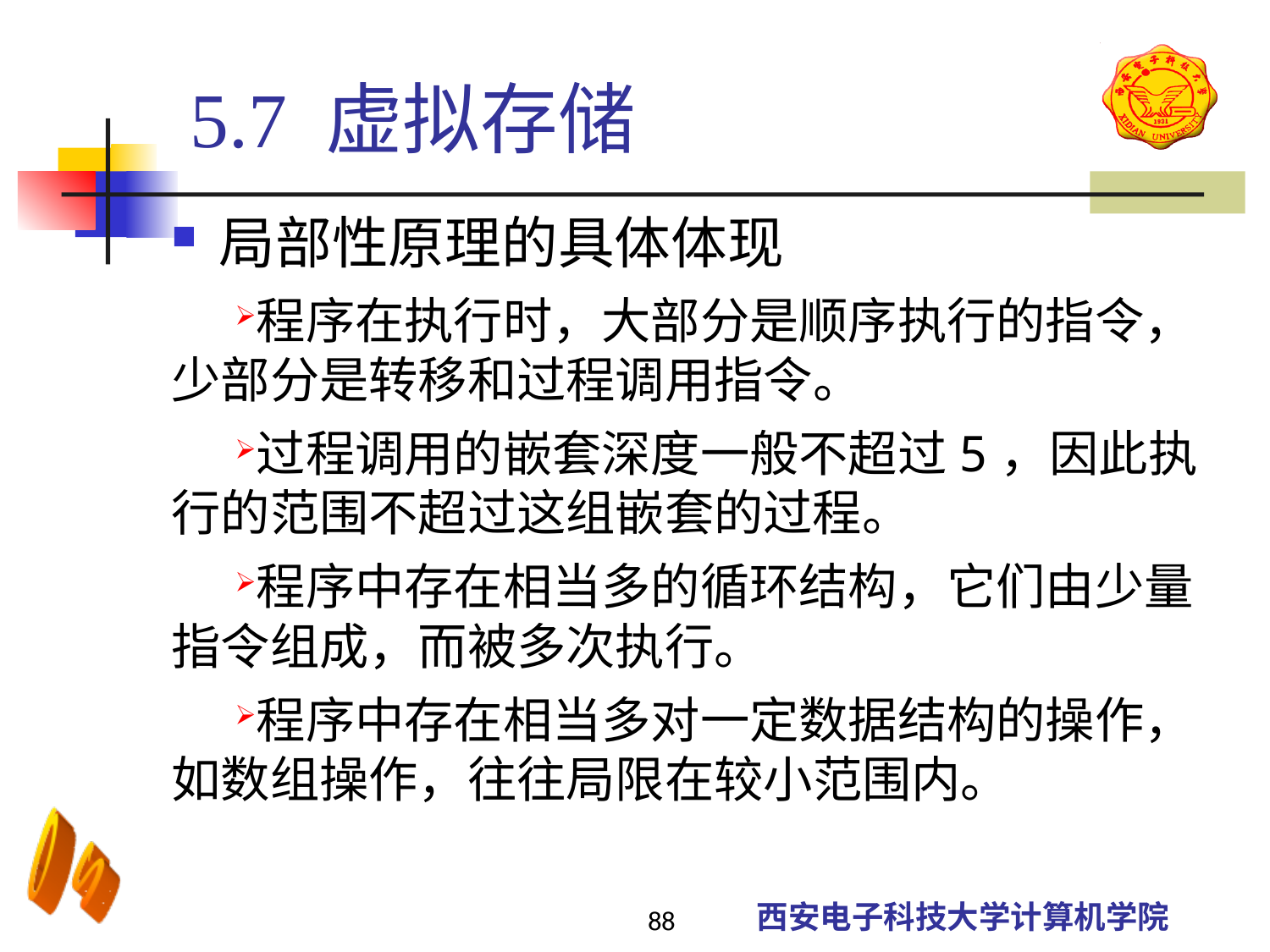

5.7 虚拟存储
局部性原理的具体体现
程序在执行时，大部分是顺序执行的指令，少部分是转移和过程调用指令。
过程调用的嵌套深度一般不超过5，因此执行的范围不超过这组嵌套的过程。
程序中存在相当多的循环结构，它们由少量指令组成，而被多次执行。
程序中存在相当多对一定数据结构的操作，如数组操作，往往局限在较小范围内。
88